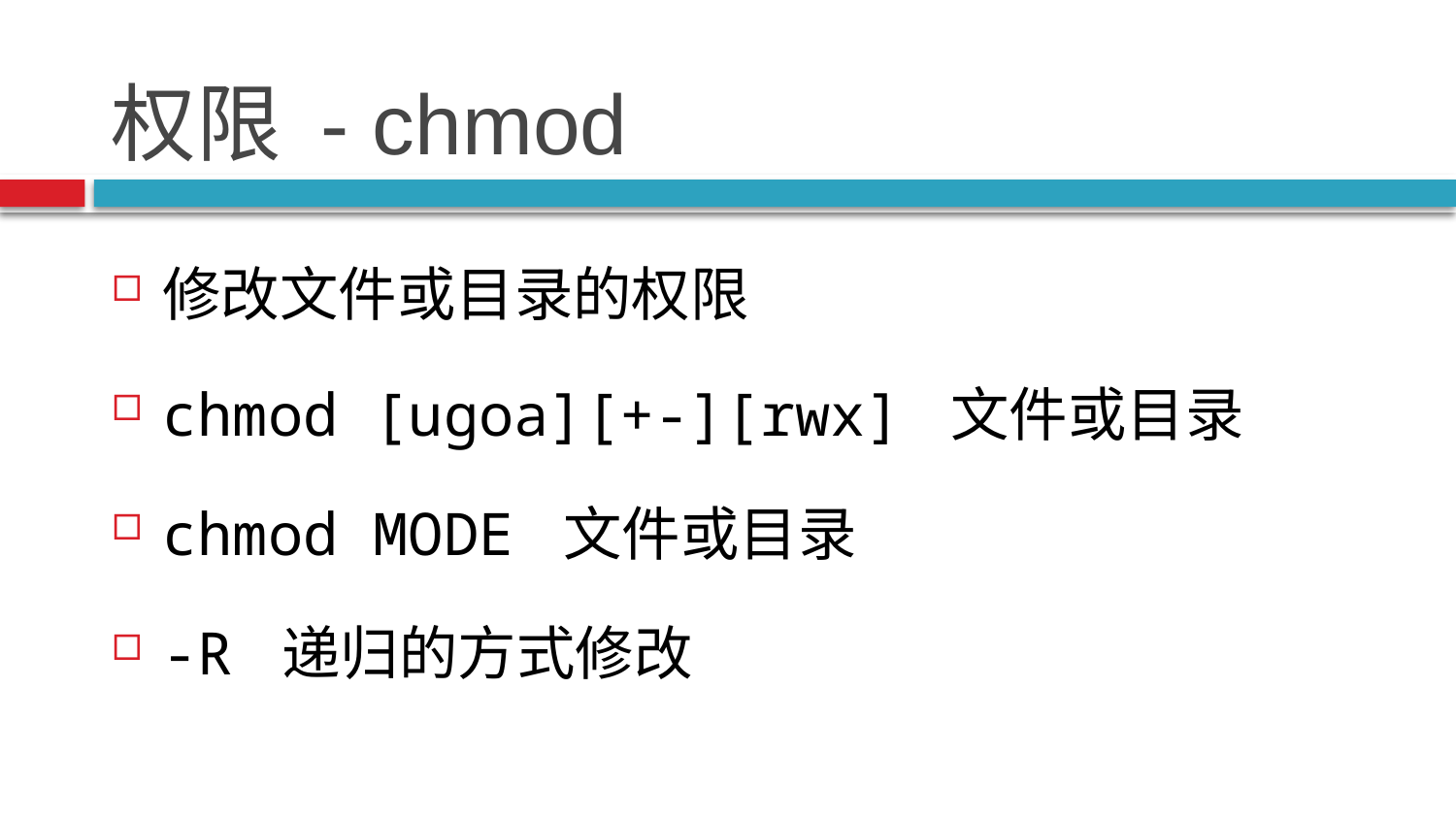

# 权限 - chmod
修改文件或目录的权限
chmod [ugoa][+-][rwx] 文件或目录
chmod MODE 文件或目录
-R 递归的方式修改